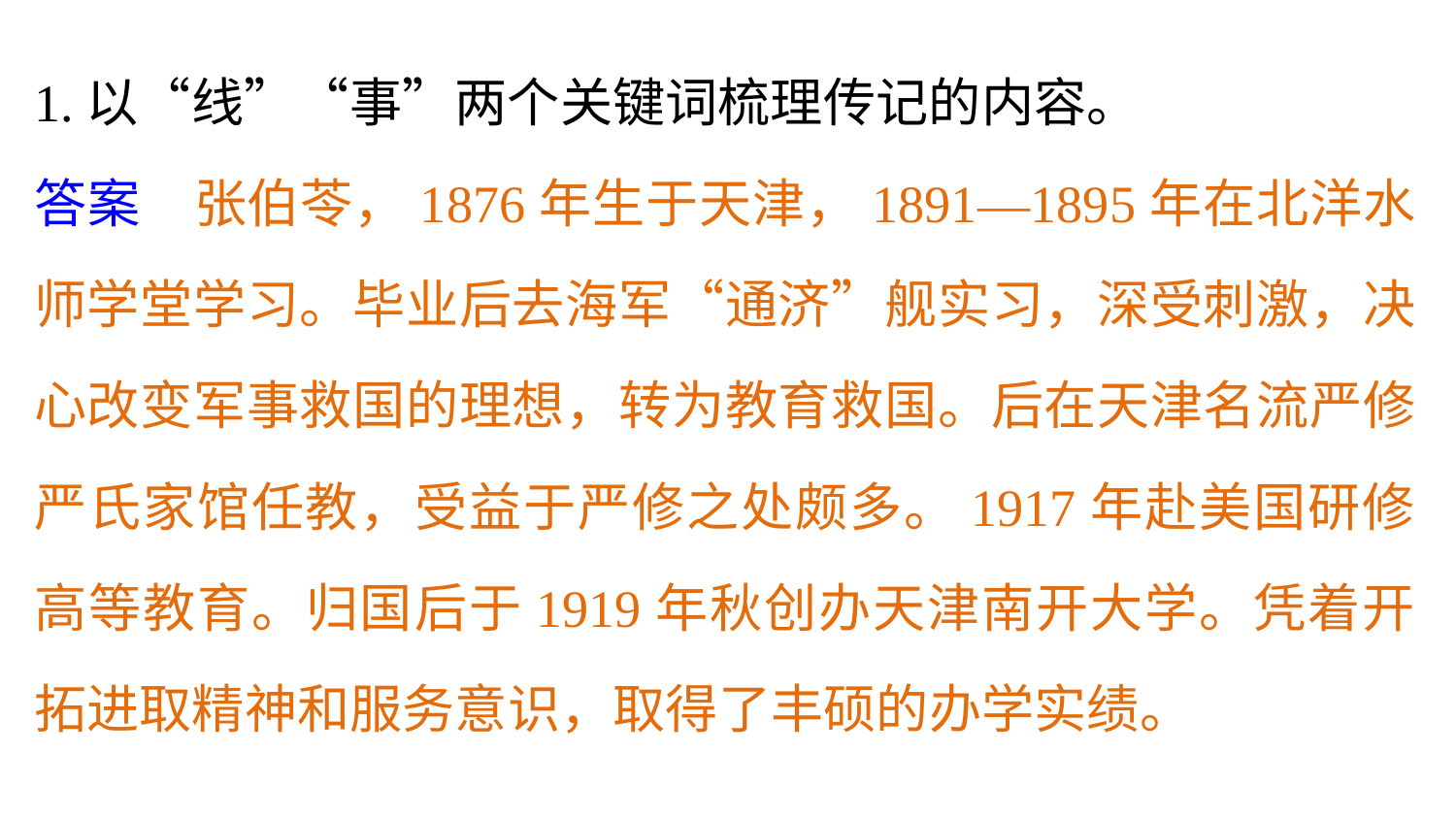

1.以“线”“事”两个关键词梳理传记的内容。
答案　张伯苓，1876年生于天津，1891—1895年在北洋水师学堂学习。毕业后去海军“通济”舰实习，深受刺激，决心改变军事救国的理想，转为教育救国。后在天津名流严修严氏家馆任教，受益于严修之处颇多。1917年赴美国研修高等教育。归国后于1919年秋创办天津南开大学。凭着开拓进取精神和服务意识，取得了丰硕的办学实绩。